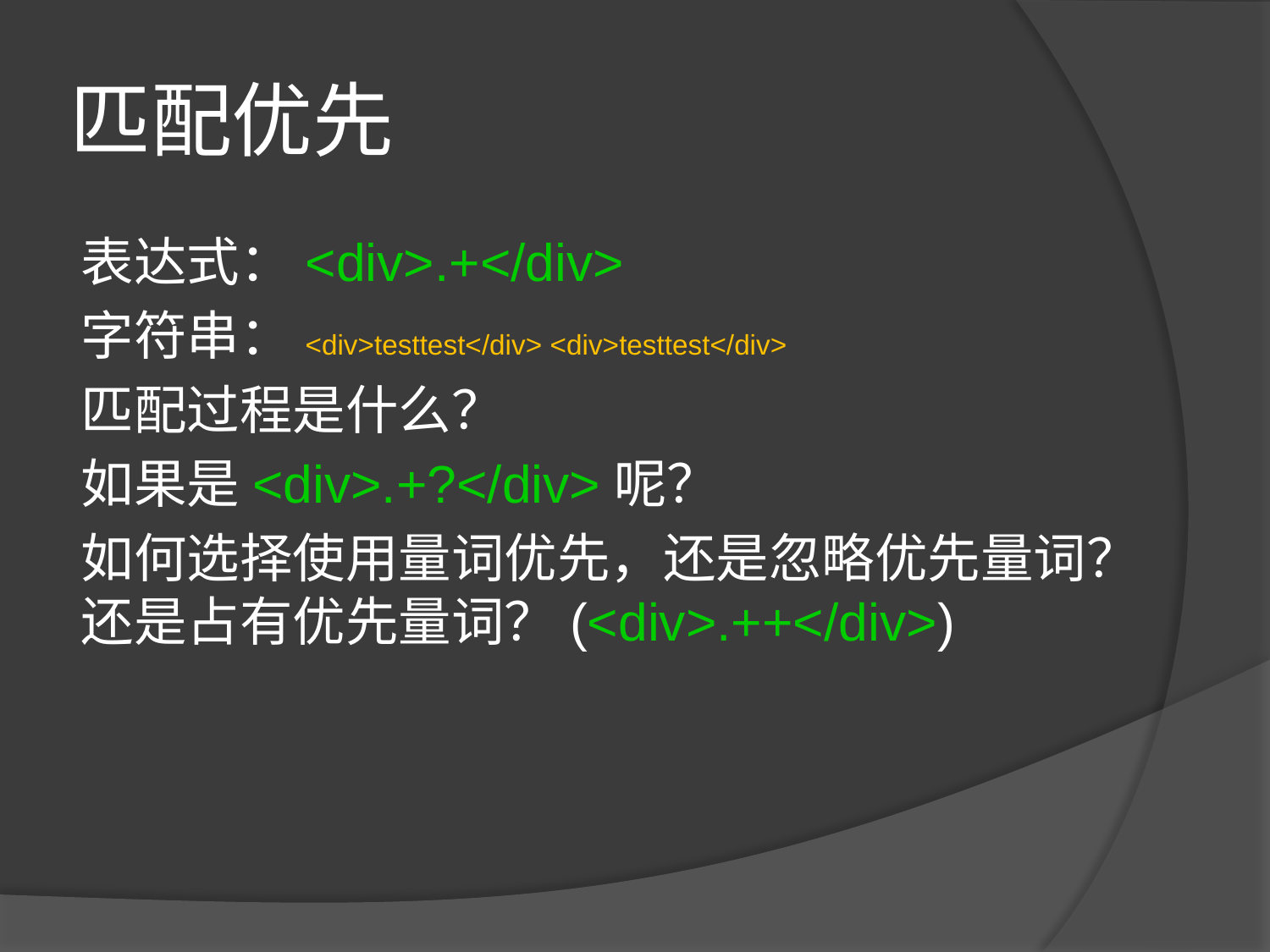

# 匹配优先
表达式：<div>.+</div>
字符串：<div>testtest</div> <div>testtest</div>
匹配过程是什么？
如果是<div>.+?</div>呢？
如何选择使用量词优先，还是忽略优先量词？还是占有优先量词？(<div>.++</div>)